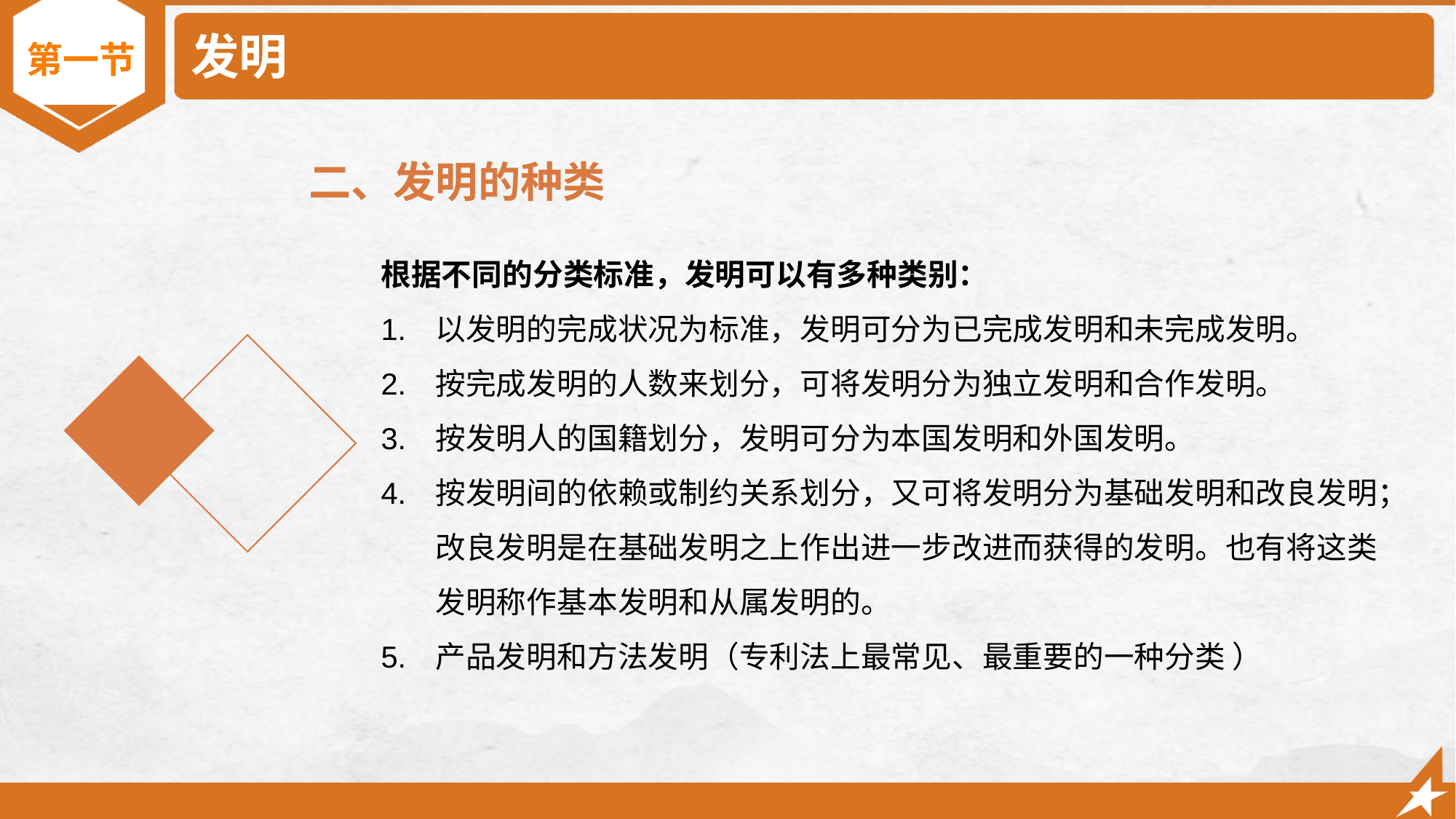

# 发明
第一节
二、发明的种类
根据不同的分类标准，发明可以有多种类别：
以发明的完成状况为标准，发明可分为已完成发明和未完成发明。
按完成发明的人数来划分，可将发明分为独立发明和合作发明。
按发明人的国籍划分，发明可分为本国发明和外国发明。
按发明间的依赖或制约关系划分，又可将发明分为基础发明和改良发明；改良发明是在基础发明之上作出进一步改进而获得的发明。也有将这类发明称作基本发明和从属发明的。
产品发明和方法发明（专利法上最常见、最重要的一种分类 ）